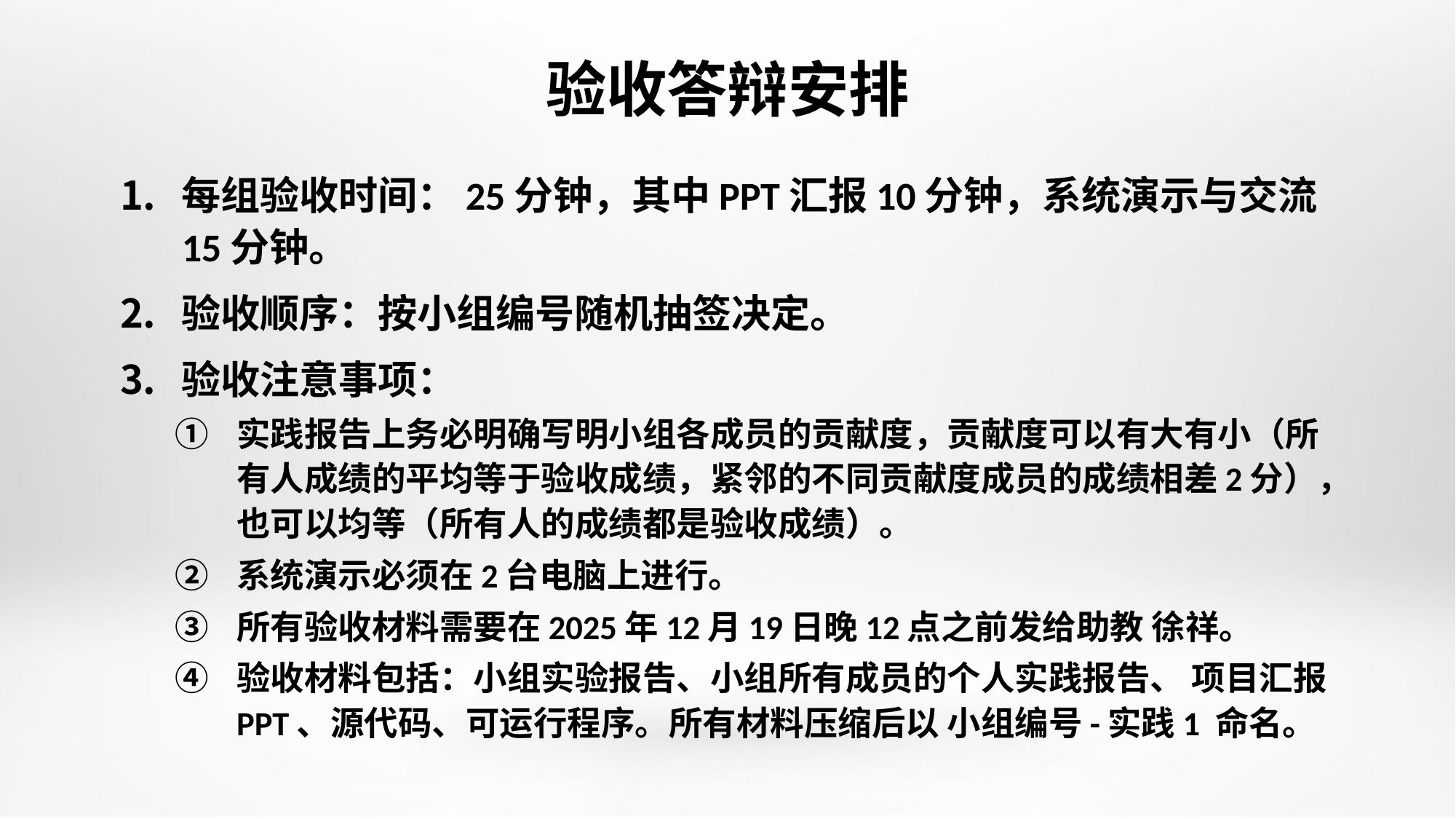

# 验收答辩安排
每组验收时间：25分钟，其中PPT汇报10分钟，系统演示与交流15分钟。
验收顺序：按小组编号随机抽签决定。
验收注意事项：
实践报告上务必明确写明小组各成员的贡献度，贡献度可以有大有小（所有人成绩的平均等于验收成绩，紧邻的不同贡献度成员的成绩相差2分），也可以均等（所有人的成绩都是验收成绩）。
系统演示必须在2台电脑上进行。
所有验收材料需要在2025年12月19日晚12点之前发给助教 徐祥。
验收材料包括：小组实验报告、小组所有成员的个人实践报告、 项目汇报PPT、源代码、可运行程序。所有材料压缩后以 小组编号-实践1 命名。